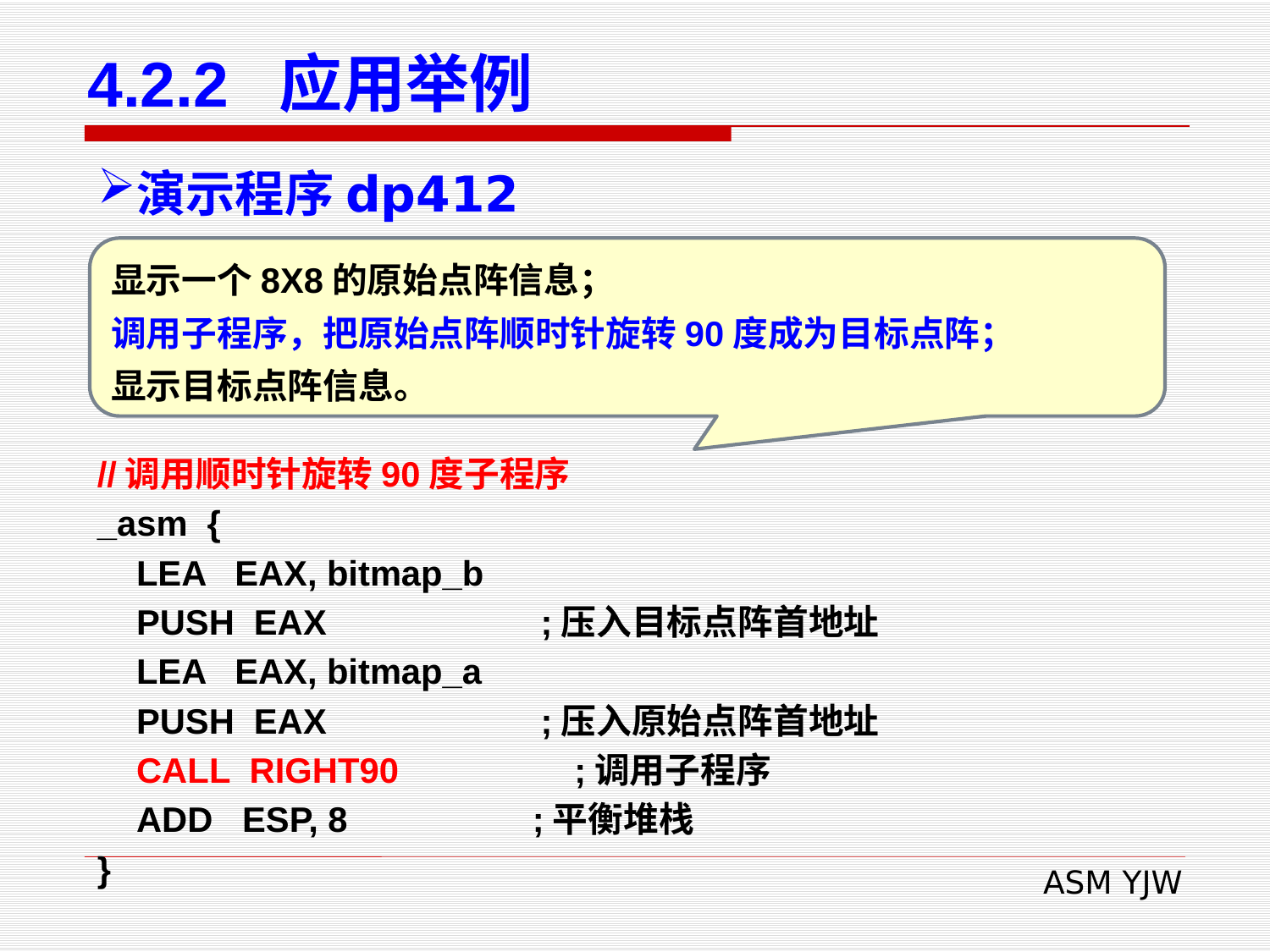

# 4.2.2  应用举例
演示程序dp412
显示一个8X8的原始点阵信息；
调用子程序，把原始点阵顺时针旋转90度成为目标点阵；
显示目标点阵信息。
//调用顺时针旋转90度子程序
_asm  {
    LEA   EAX, bitmap_b
    PUSH  EAX                      ;压入目标点阵首地址
    LEA   EAX, bitmap_a
    PUSH  EAX                      ;压入原始点阵首地址
    CALL  RIGHT90                  ;调用子程序
    ADD   ESP, 8                   ;平衡堆栈
}